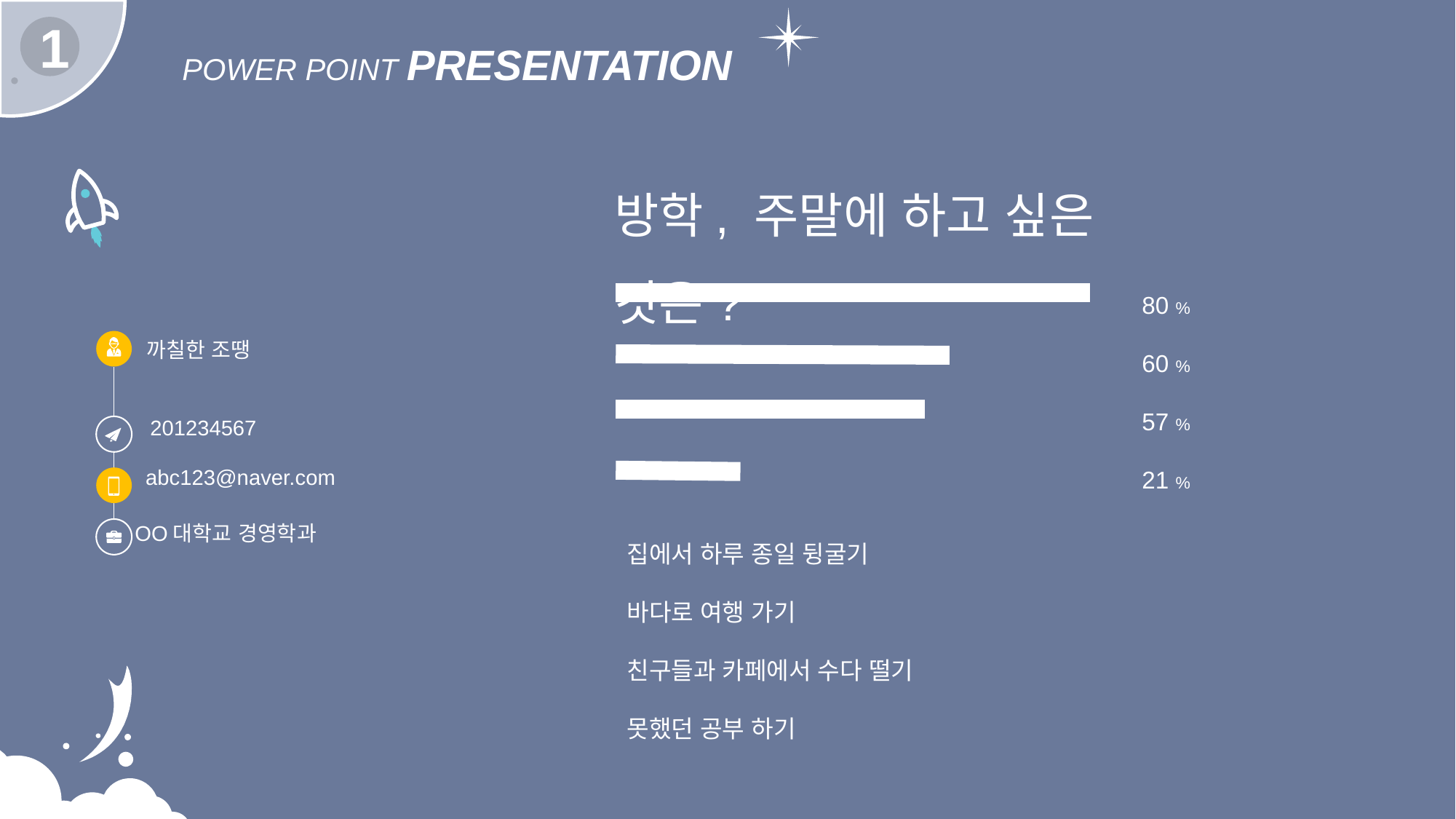

1

POWER POINT PRESENTATION

방학, 주말에 하고 싶은 것은?

80 %
60 %
57 %
21 %
까칠한 조땡

201234567

abc123@naver.com

집에서 하루 종일 뒹굴기
바다로 여행 가기
친구들과 카페에서 수다 떨기
못했던 공부 하기
OO대학교 경영학과